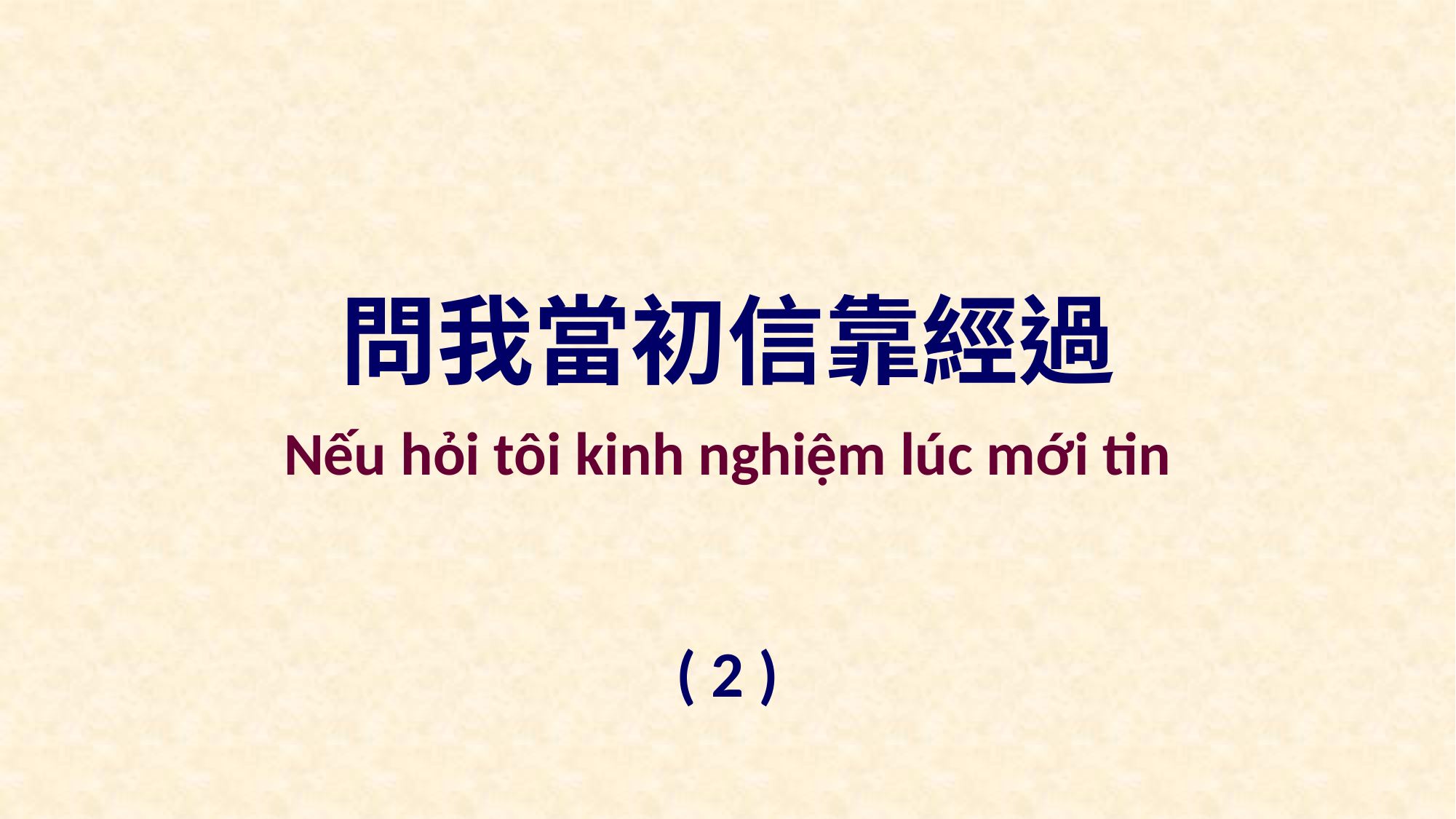

問我當初信靠經過
Nếu hỏi tôi kinh nghiệm lúc mới tin
( 2 )